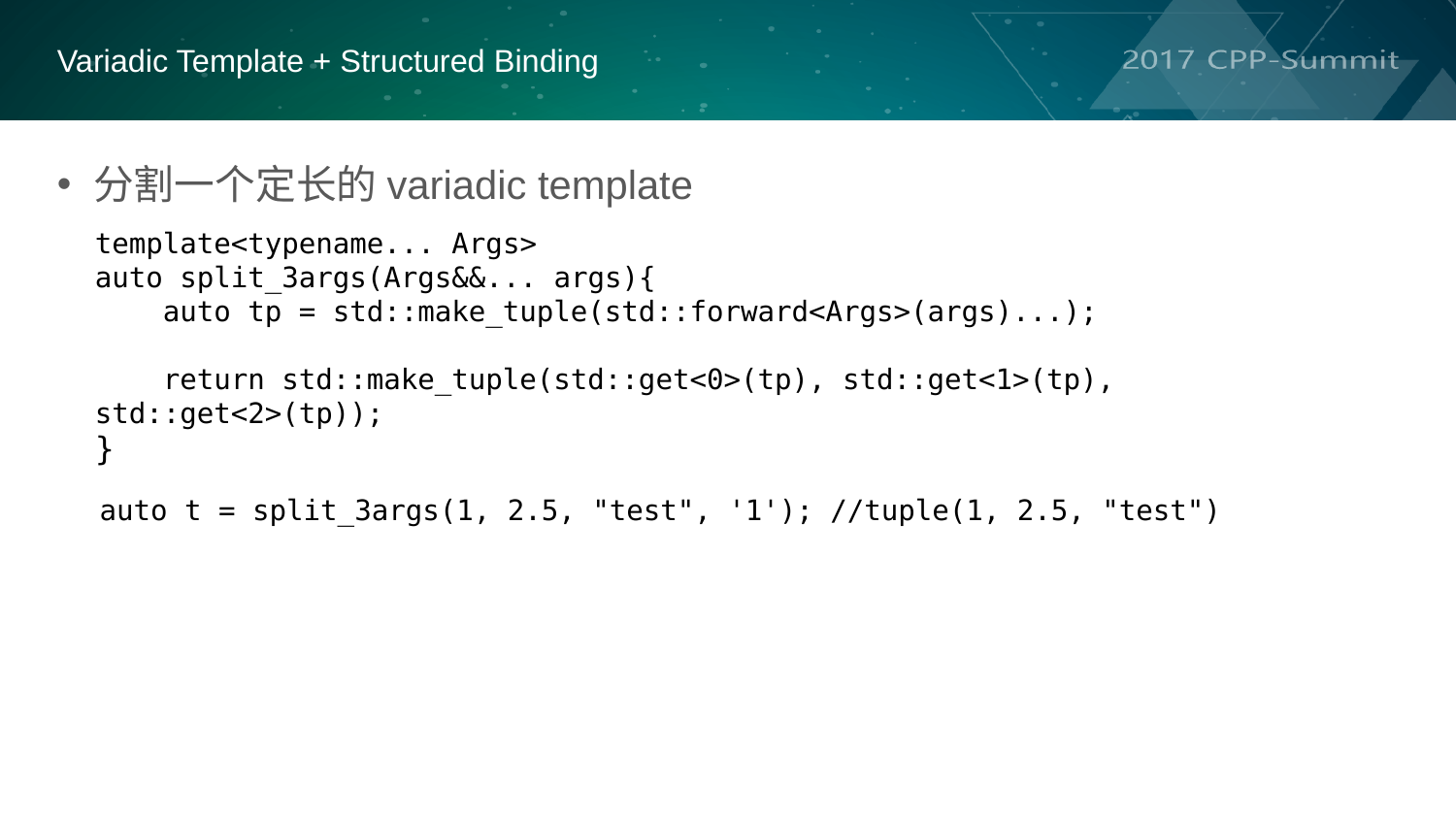

Variadic Template + Structured Binding
分割一个定长的variadic template
template<typename... Args>
auto split_3args(Args&&... args){
    auto tp = std::make_tuple(std::forward<Args>(args)...);

    return std::make_tuple(std::get<0>(tp), std::get<1>(tp), std::get<2>(tp));
}
auto t = split_3args(1, 2.5, "test", '1'); //tuple(1, 2.5, "test")